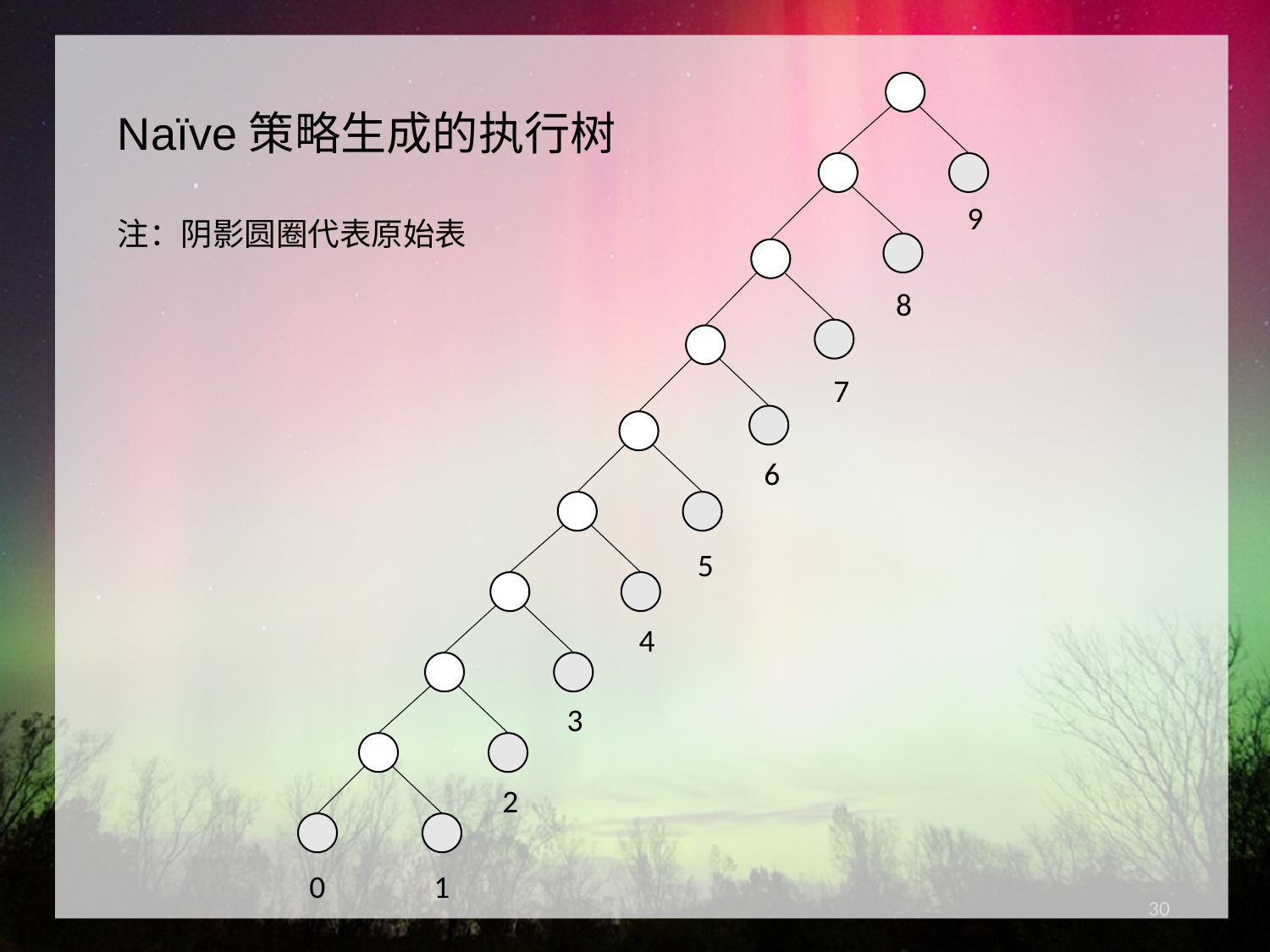

9

8

7

6

5

4

3

2

0
1
Naïve策略生成的执行树

注：阴影圆圈代表原始表
30